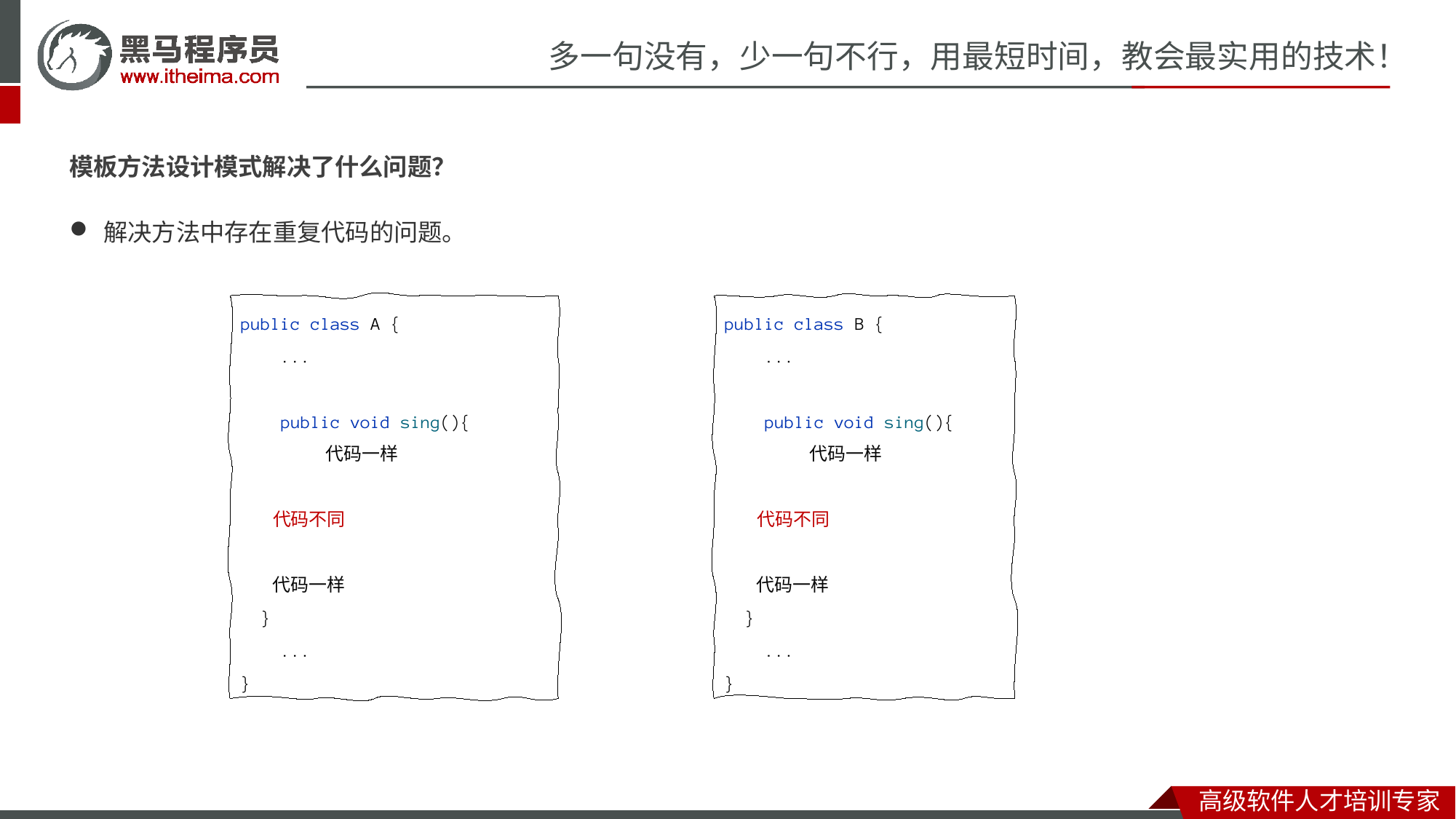

模板方法设计模式解决了什么问题？
解决方法中存在重复代码的问题。
public class A {
    ...
    public void sing(){
        代码一样
        代码不同
        代码一样
    }
    ...
}
public class B {
    ...
    public void sing(){
        代码一样
        代码不同
        代码一样
    }
    ...
}